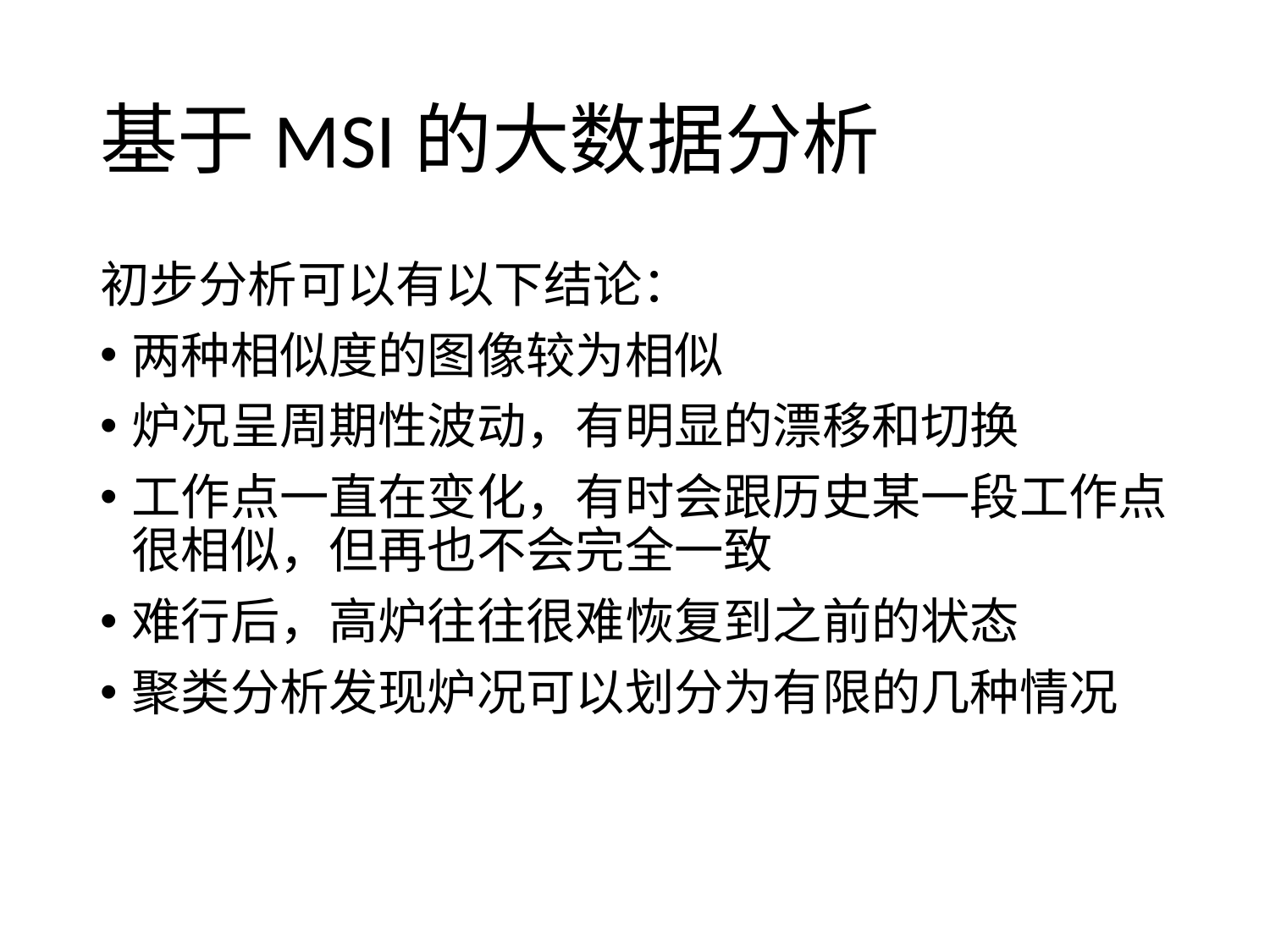

# 基于MSI的大数据分析
初步分析可以有以下结论：
两种相似度的图像较为相似
炉况呈周期性波动，有明显的漂移和切换
工作点一直在变化，有时会跟历史某一段工作点很相似，但再也不会完全一致
难行后，高炉往往很难恢复到之前的状态
聚类分析发现炉况可以划分为有限的几种情况